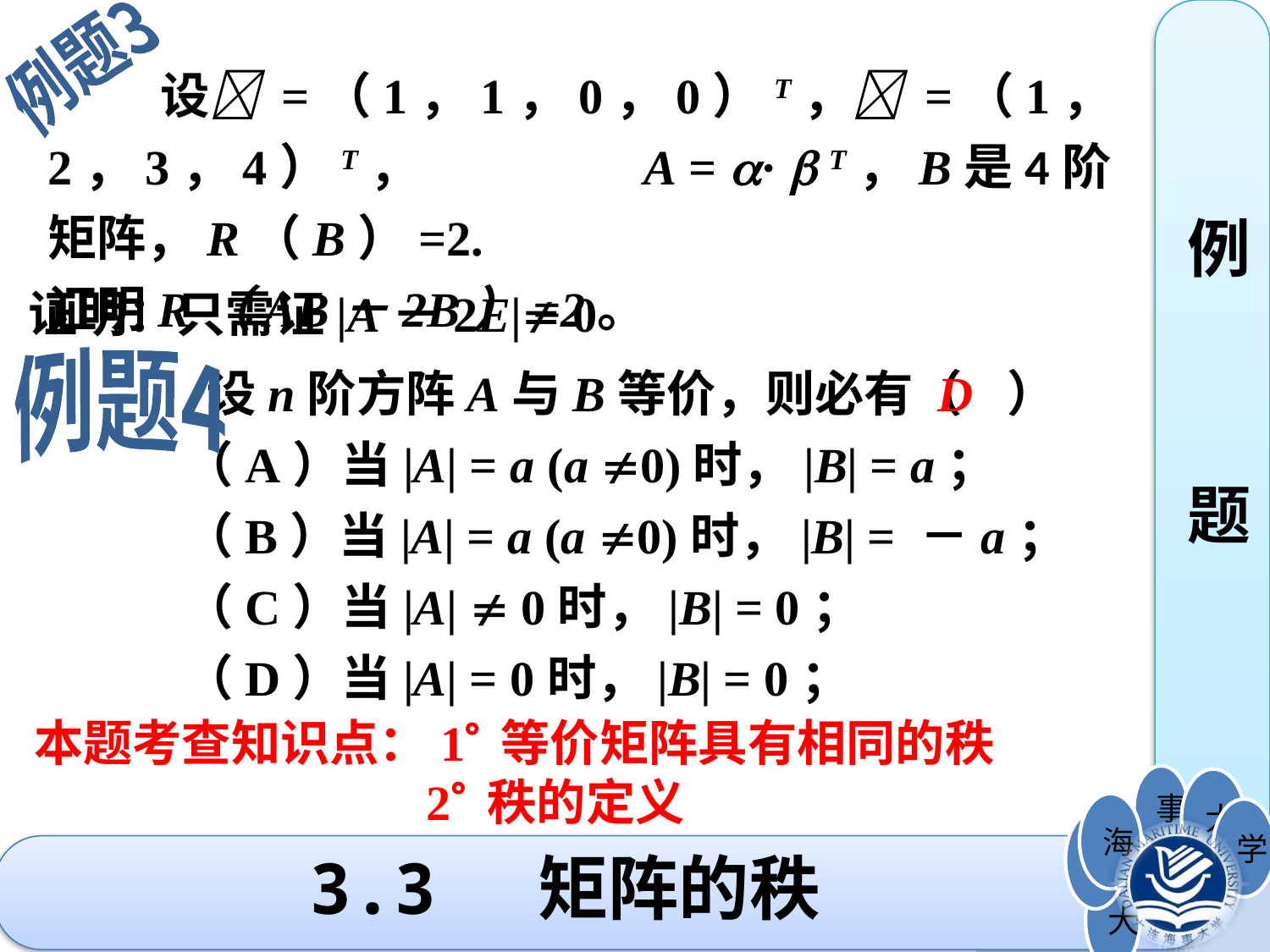

例题3

例

题
         设α =（1，1，0，0）T，β =（1，2，3，4）T，                   A = α· β T，B是4阶矩阵，R（B）=2.
证明R（AB－2B）=2。

证明：只需证|A－2E|≠ 0

例题4
      设n阶方阵A与B等价，则必有（    ）
    （A）当|A| = a (a ≠0)时，|B| = a；
    （B）当|A| = a (a ≠0)时，|B| = －a；
    （C）当|A| ≠ 0时，|B| = 0；
    （D）当|A| = 0时，|B| = 0；

D
本题考查知识点：1° 等价矩阵具有相同的秩
                                   2° 秩的定义

# 3.3  矩阵的秩